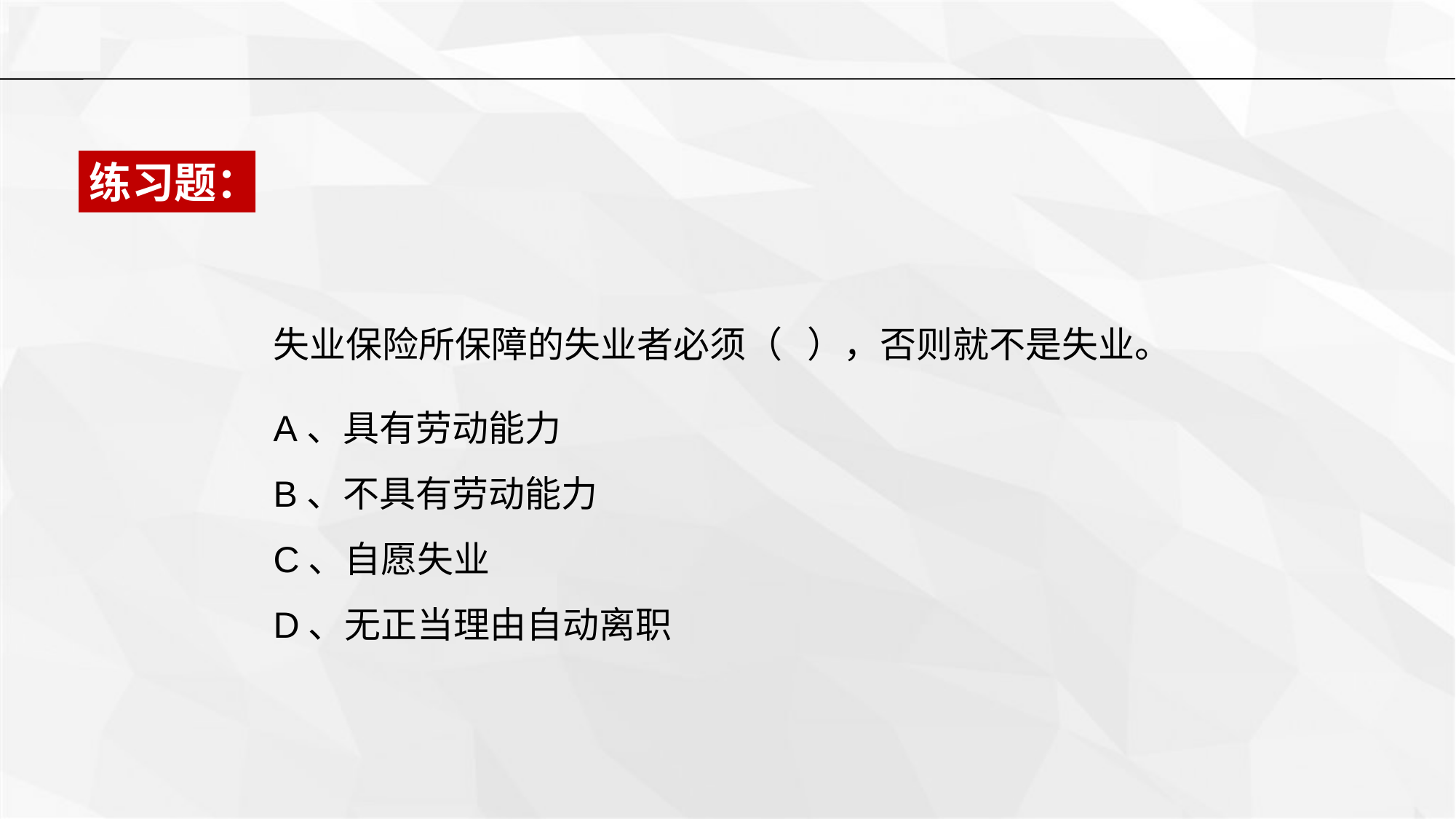

练习题：
失业保险所保障的失业者必须（   ），否则就不是失业。
A、具有劳动能力
B、不具有劳动能力
C、自愿失业
D、无正当理由自动离职